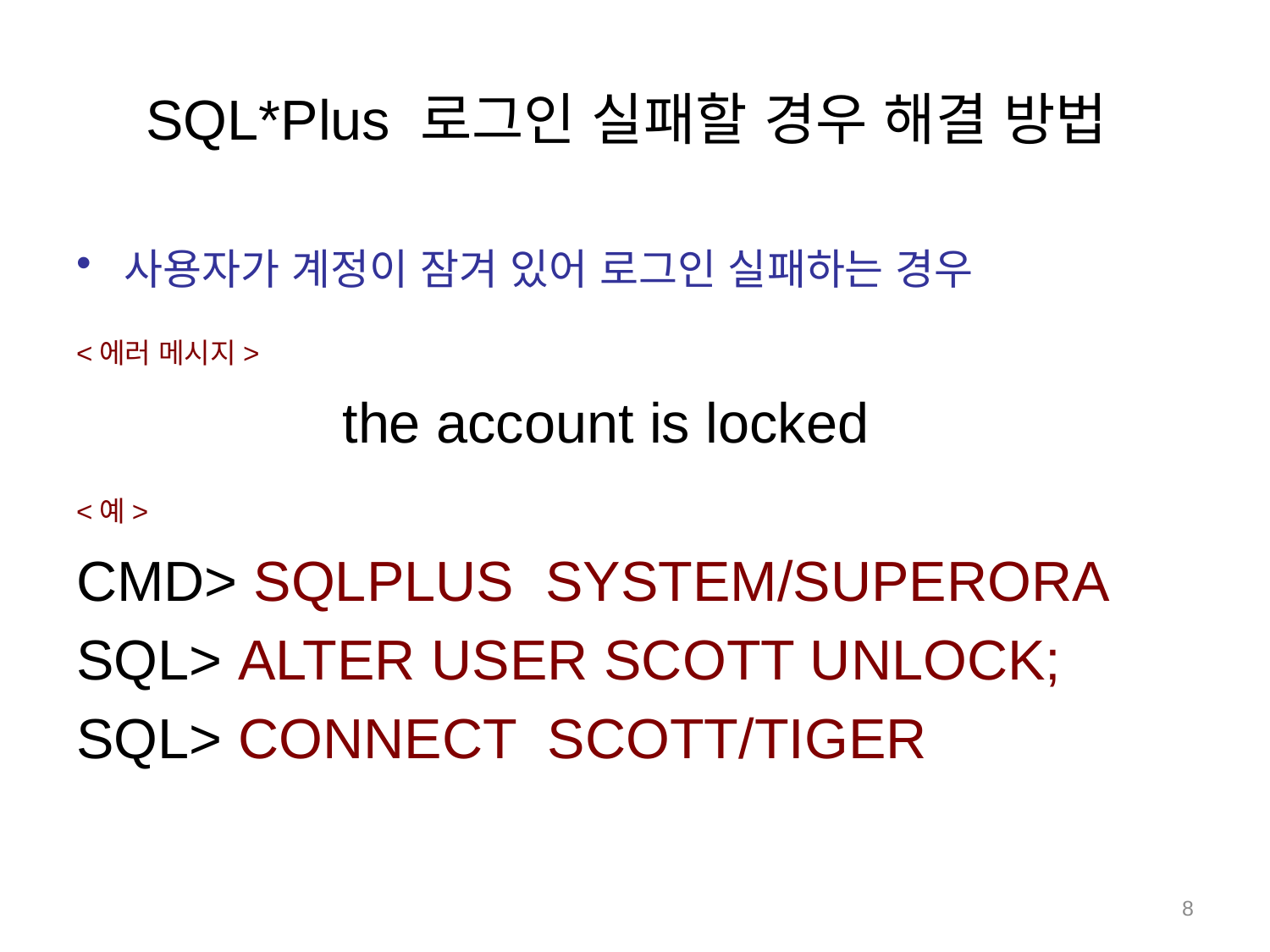

# SQL*Plus 로그인 실패할 경우 해결 방법
사용자가 계정이 잠겨 있어 로그인 실패하는 경우
<에러 메시지>
                 the account is locked
<예>
CMD> SQLPLUS  SYSTEM/SUPERORA
SQL> ALTER USER SCOTT UNLOCK;
SQL> CONNECT  SCOTT/TIGER

8